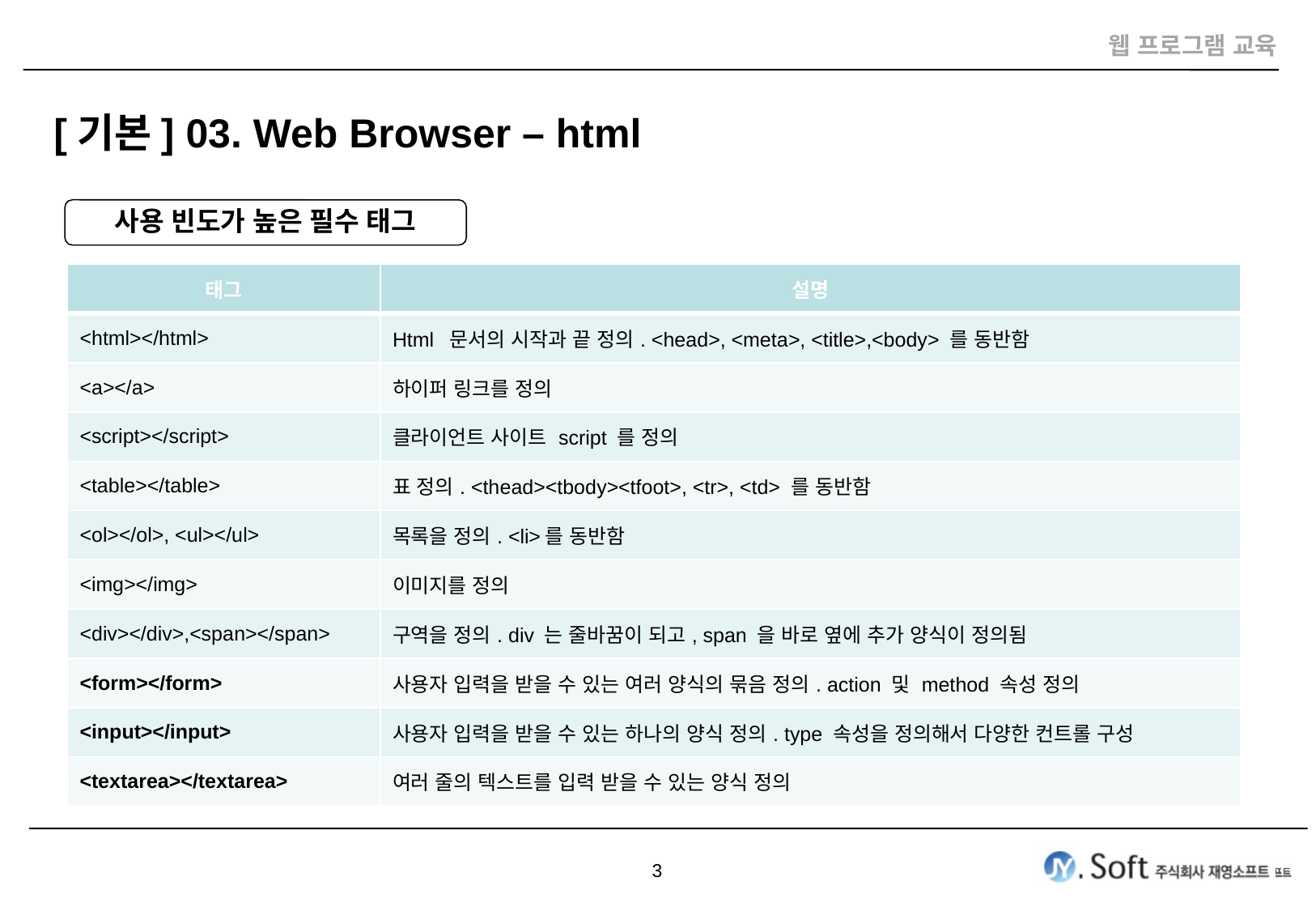

[기본] 03. Web Browser – html
사용 빈도가 높은 필수 태그
| 태그 | 설명 |
| --- | --- |
| <html></html> | Html 문서의 시작과 끝 정의. <head>, <meta>, <title>,<body> 를 동반함 |
| <a></a> | 하이퍼 링크를 정의 |
| <script></script> | 클라이언트 사이트 script 를 정의 |
| <table></table> | 표 정의. <thead><tbody><tfoot>, <tr>, <td> 를 동반함 |
| <ol></ol>, <ul></ul> | 목록을 정의. <li>를 동반함 |
| <img></img> | 이미지를 정의 |
| <div></div>,<span></span> | 구역을 정의. div 는 줄바꿈이 되고, span 을 바로 옆에 추가 양식이 정의됨 |
| <form></form> | 사용자 입력을 받을 수 있는 여러 양식의 묶음 정의. action 및 method 속성 정의 |
| <input></input> | 사용자 입력을 받을 수 있는 하나의 양식 정의. type 속성을 정의해서 다양한 컨트롤 구성 |
| <textarea></textarea> | 여러 줄의 텍스트를 입력 받을 수 있는 양식 정의 |